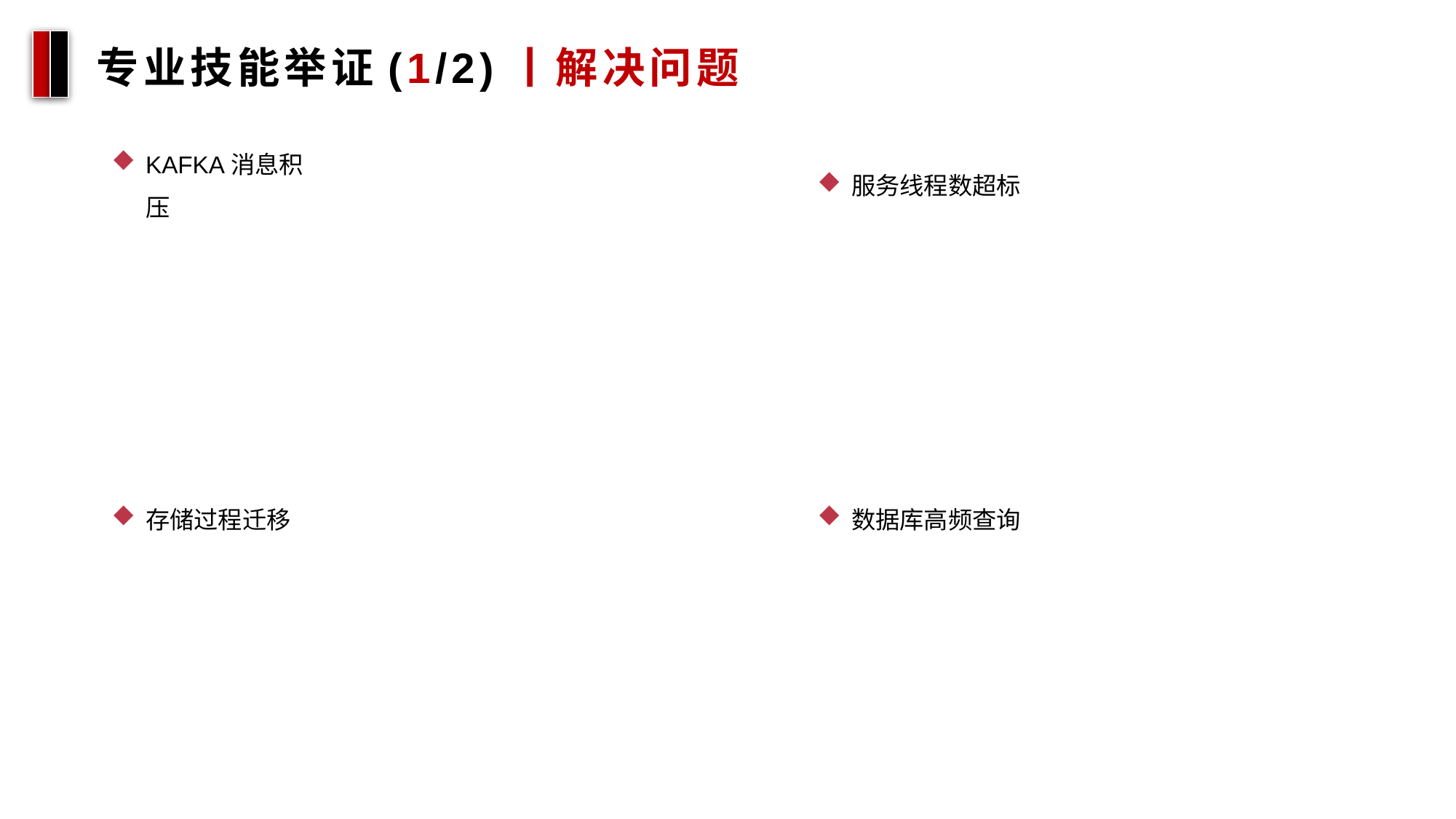

专业技能举证(1/2)丨解决问题
KAFKA消息积压
服务线程数超标
存储过程迁移
数据库高频查询